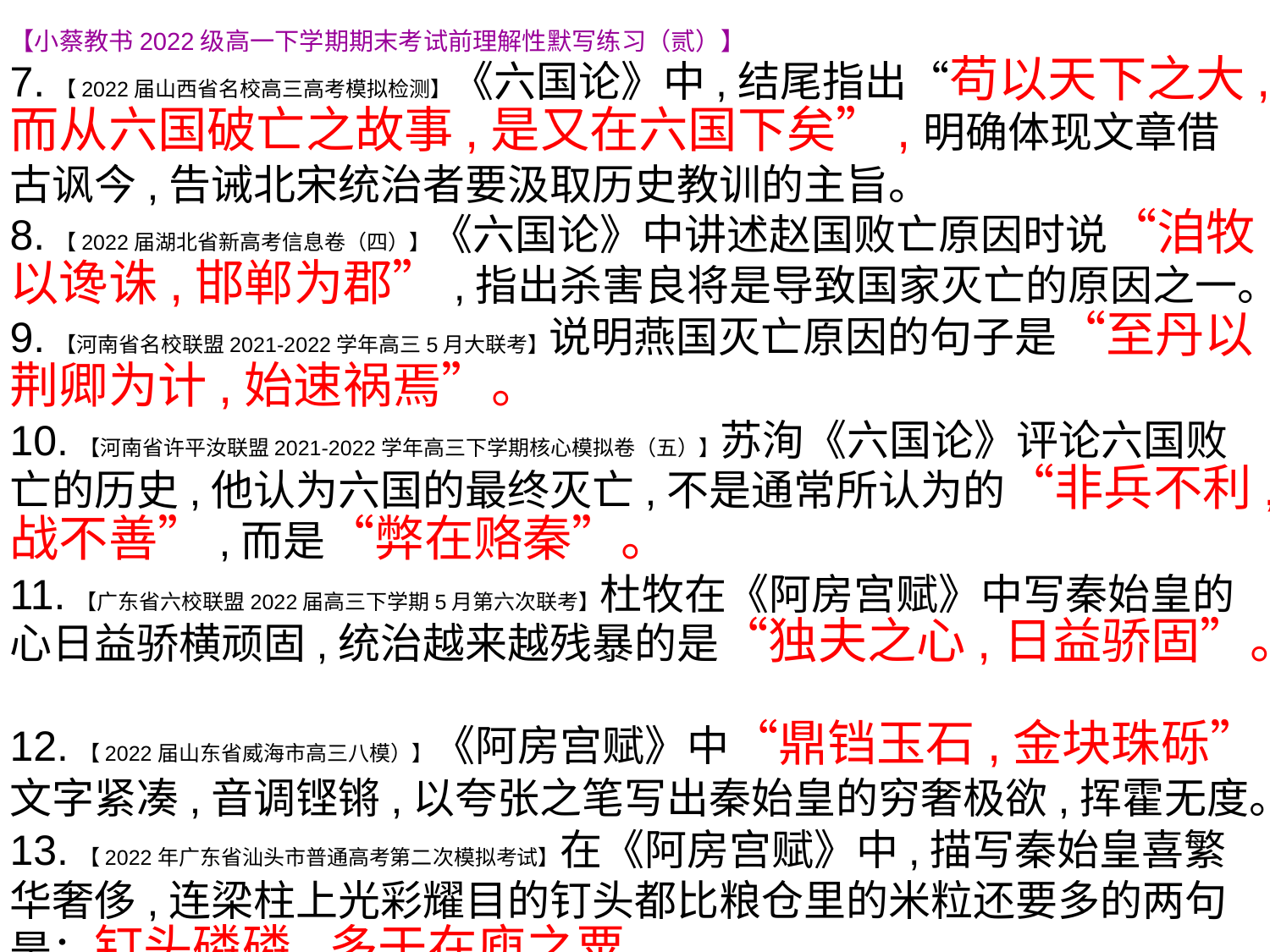

【小蔡教书2022级高一下学期期末考试前理解性默写练习（贰）】
7.【2022届山西省名校高三高考模拟检测】《六国论》中,结尾指出“苟以天下之大,而从六国破亡之故事,是又在六国下矣”,明确体现文章借古讽今,告诫北宋统治者要汲取历史教训的主旨。
8.【2022届湖北省新高考信息卷（四）】《六国论》中讲述赵国败亡原因时说“洎牧以谗诛,邯郸为郡”,指出杀害良将是导致国家灭亡的原因之一。
9.【河南省名校联盟2021-2022学年高三5月大联考】说明燕国灭亡原因的句子是“至丹以荆卿为计,始速祸焉”。
10.【河南省许平汝联盟2021-2022学年高三下学期核心模拟卷（五）】苏洵《六国论》评论六国败亡的历史,他认为六国的最终灭亡,不是通常所认为的“非兵不利,战不善”,而是“弊在赂秦”。
11.【广东省六校联盟2022届高三下学期5月第六次联考】杜牧在《阿房宫赋》中写秦始皇的心日益骄横顽固,统治越来越残暴的是“独夫之心,日益骄固”。
12.【2022届山东省威海市高三八模）】《阿房宫赋》中“鼎铛玉石,金块珠砾”文字紧凑,音调铿锵,以夸张之笔写出秦始皇的穷奢极欲,挥霍无度。
13.【2022年广东省汕头市普通高考第二次模拟考试】在《阿房宫赋》中,描写秦始皇喜繁华奢侈,连梁柱上光彩耀目的钉头都比粮仓里的米粒还要多的两句是：钉头磷磷,多于在庾之粟。